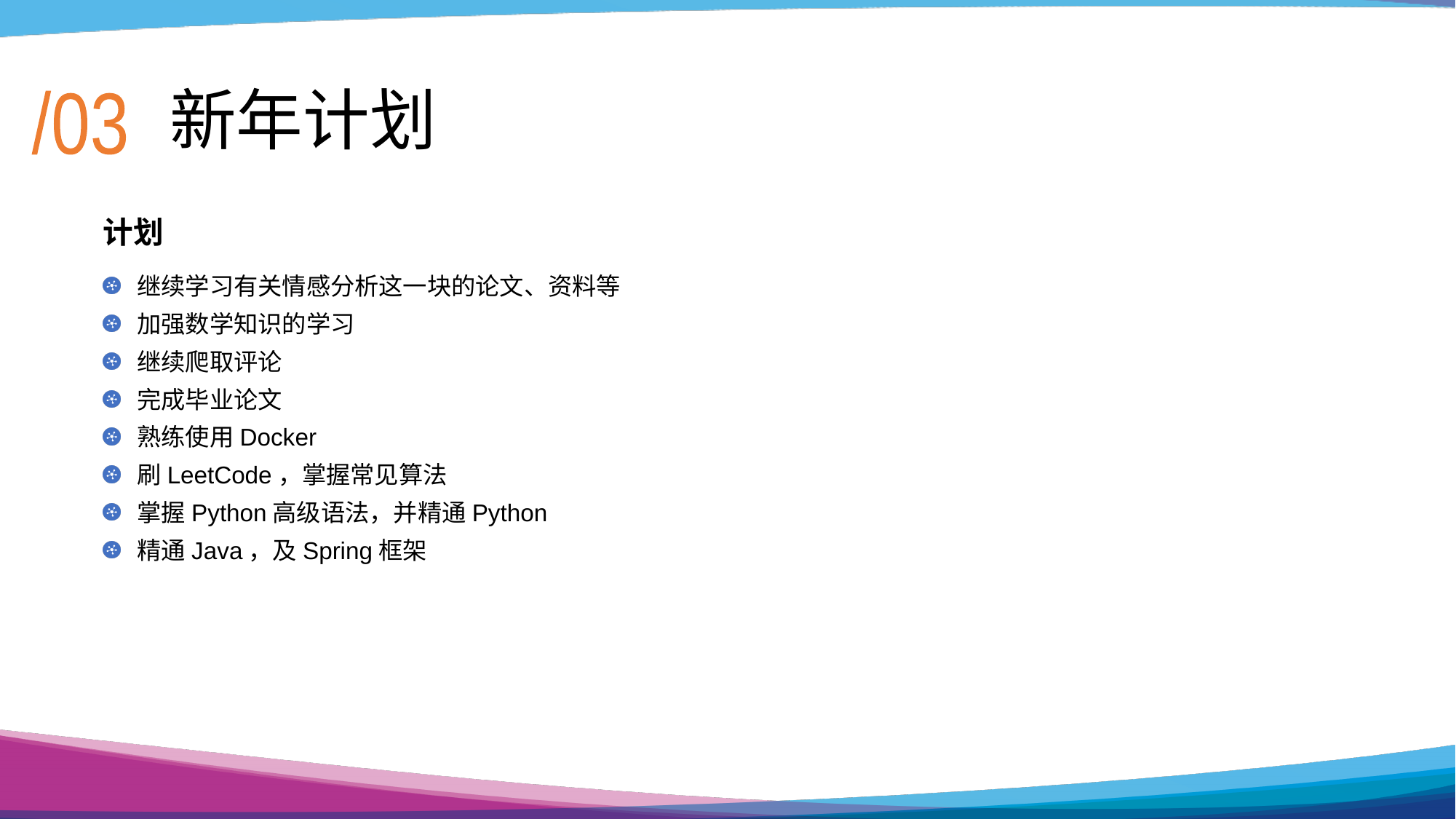

# 新年计划
/03
计划
继续学习有关情感分析这一块的论文、资料等
加强数学知识的学习
继续爬取评论
完成毕业论文
熟练使用Docker
刷LeetCode，掌握常见算法
掌握Python高级语法，并精通Python
精通Java，及Spring框架